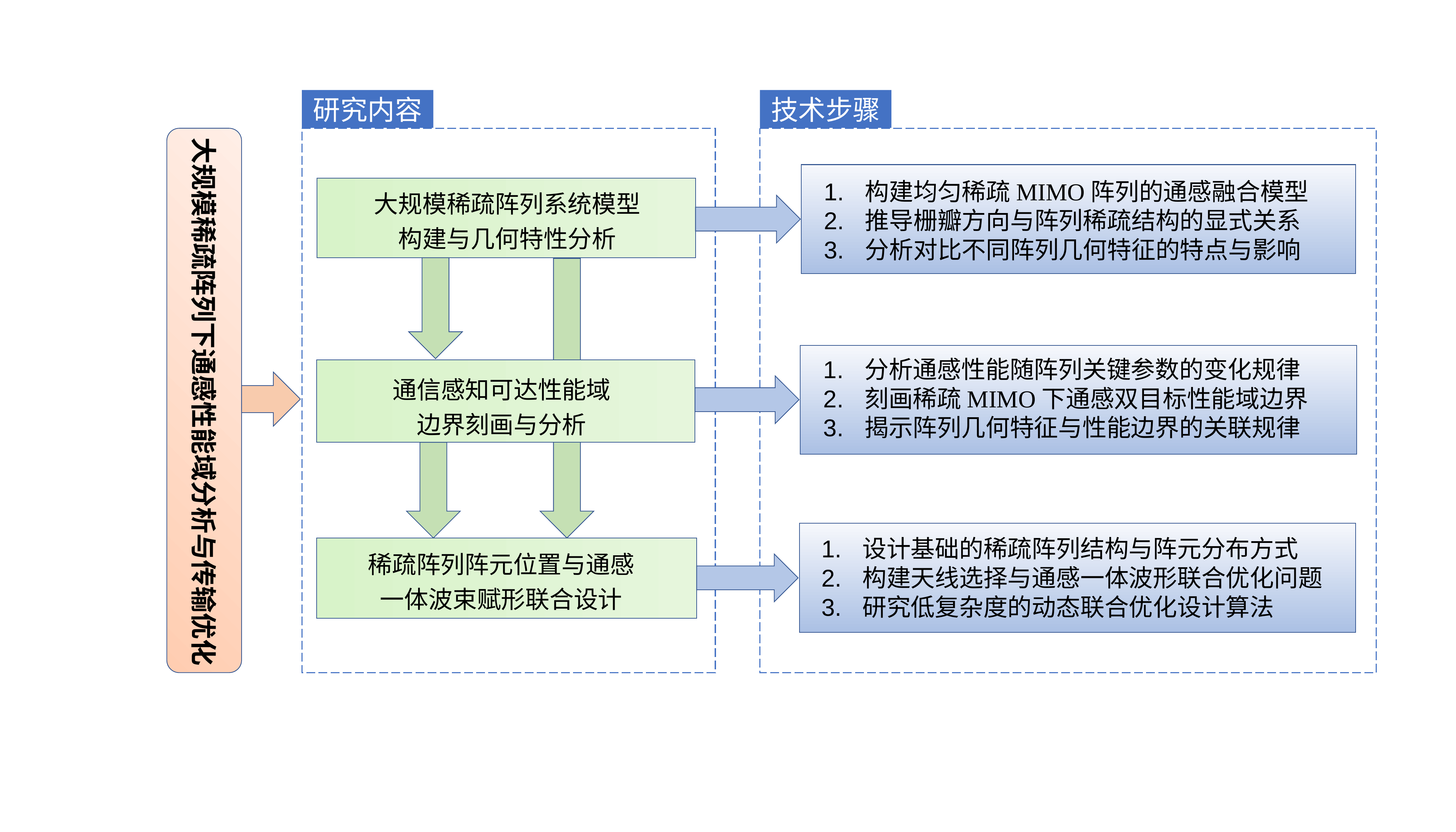

技术步骤

研究内容
大规模稀疏阵列下通感性能域分析与传输优化

构建均匀稀疏MIMO阵列的通感融合模型
推导栅瓣方向与阵列稀疏结构的显式关系
分析对比不同阵列几何特征的特点与影响

大规模稀疏阵列系统模型
构建与几何特性分析

分析通感性能随阵列关键参数的变化规律
刻画稀疏MIMO下通感双目标性能域边界
揭示阵列几何特征与性能边界的关联规律

通信感知可达性能域
边界刻画与分析

设计基础的稀疏阵列结构与阵元分布方式
构建天线选择与通感一体波形联合优化问题
研究低复杂度的动态联合优化设计算法

稀疏阵列阵元位置与通感
一体波束赋形联合设计